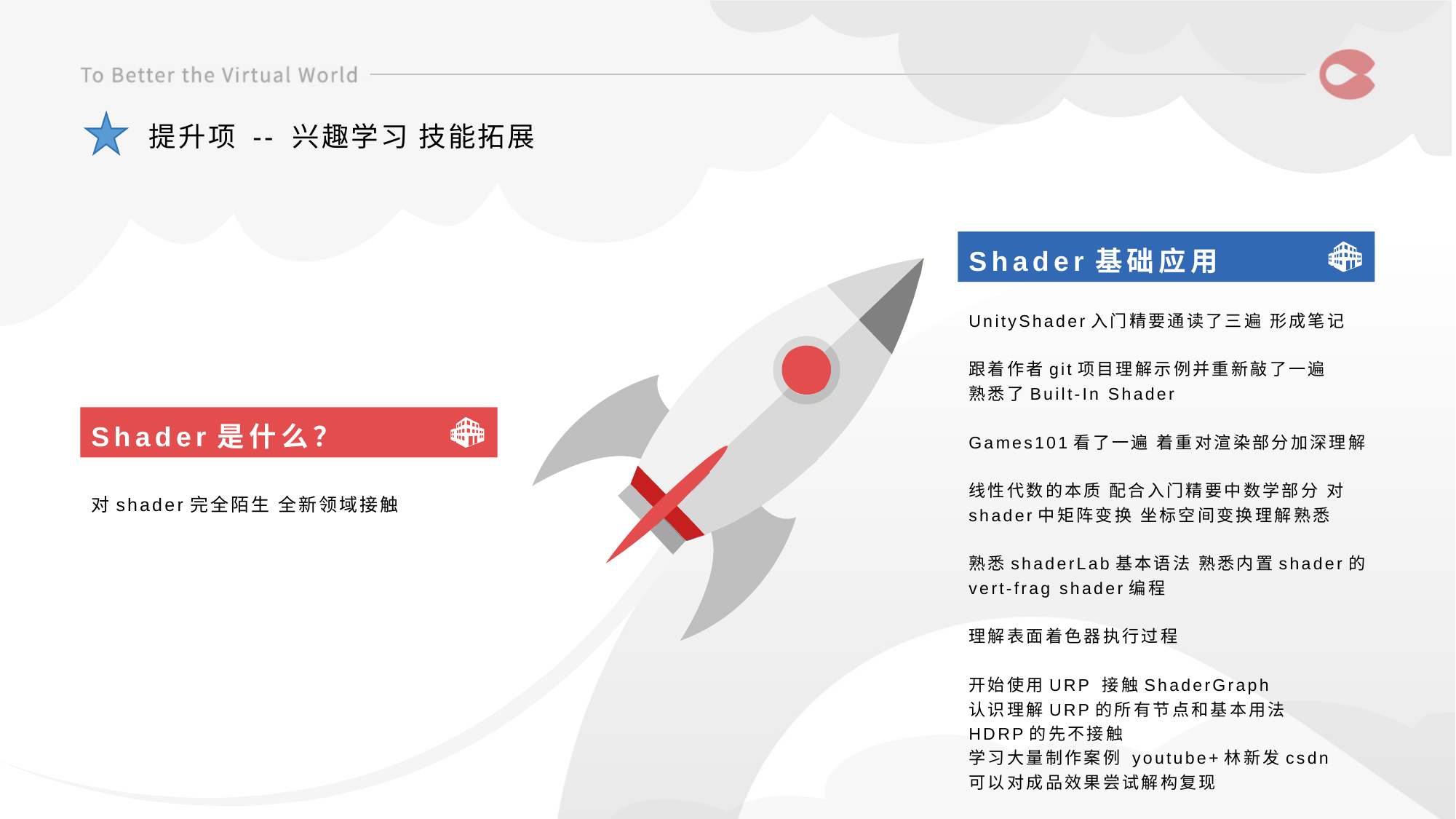

提升项 -- 兴趣学习 技能拓展
Shader基础应用

UnityShader入门精要通读了三遍 形成笔记

跟着作者git项目理解示例并重新敲了一遍
熟悉了Built-In Shader

Games101看了一遍 着重对渲染部分加深理解

线性代数的本质 配合入门精要中数学部分 对shader中矩阵变换 坐标空间变换理解熟悉

熟悉shaderLab基本语法 熟悉内置shader的vert-frag shader编程

理解表面着色器执行过程

开始使用URP 接触ShaderGraph
认识理解URP的所有节点和基本用法
HDRP的先不接触
学习大量制作案例 youtube+林新发csdn
可以对成品效果尝试解构复现

Shader是什么？

对shader完全陌生 全新领域接触